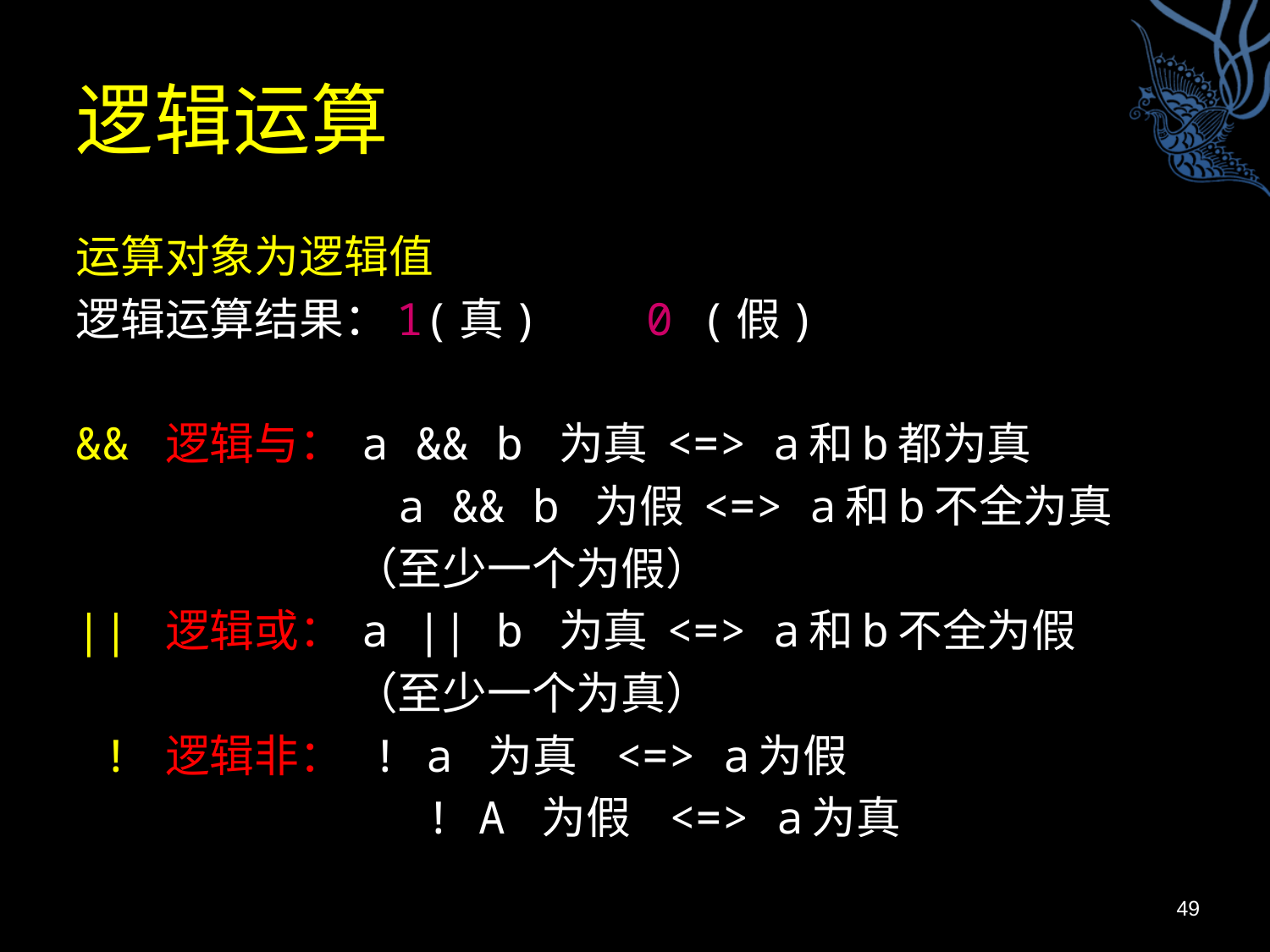

# 逻辑运算
运算对象为逻辑值
逻辑运算结果：1(真)    0 (假)

&& 逻辑与： a && b 为真 <=> a和b都为真
            a && b 为假 <=> a和b不全为真
                           （至少一个为假）
|| 逻辑或： a || b 为真 <=> a和b不全为假
                           （至少一个为真）
 ! 逻辑非：  ! a 为真   <=> a为假
             ! A 为假   <=> a为真

49